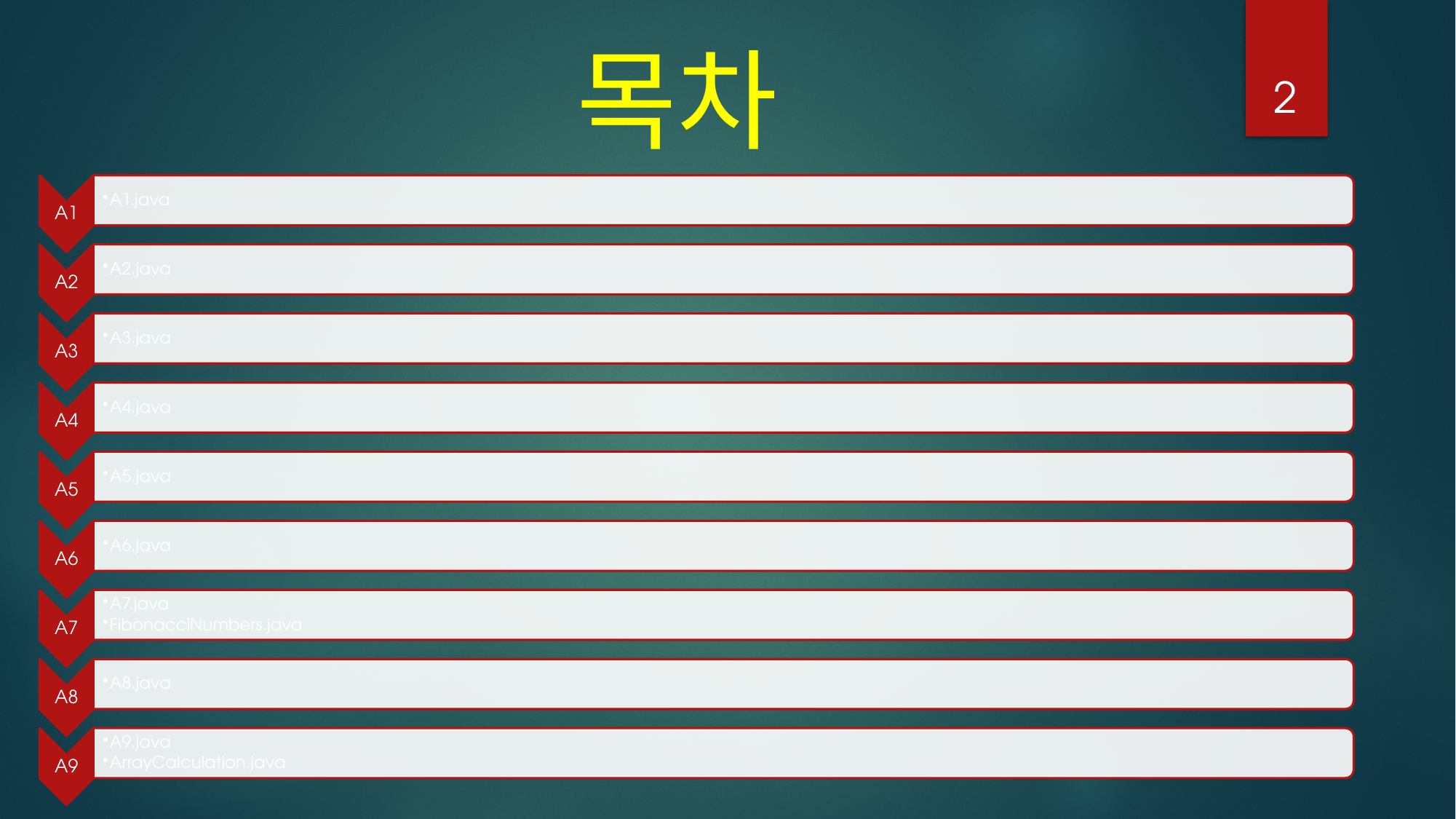

2
# 목차
A1
A1.java
A2
A2.java
A3
A3.java
A4
A4.java
A5
A5.java
A6
A6.java
A7
A7.java
FibonacciNumbers.java
A8
A8.java
A9
A9.java
ArrayCalculation.java